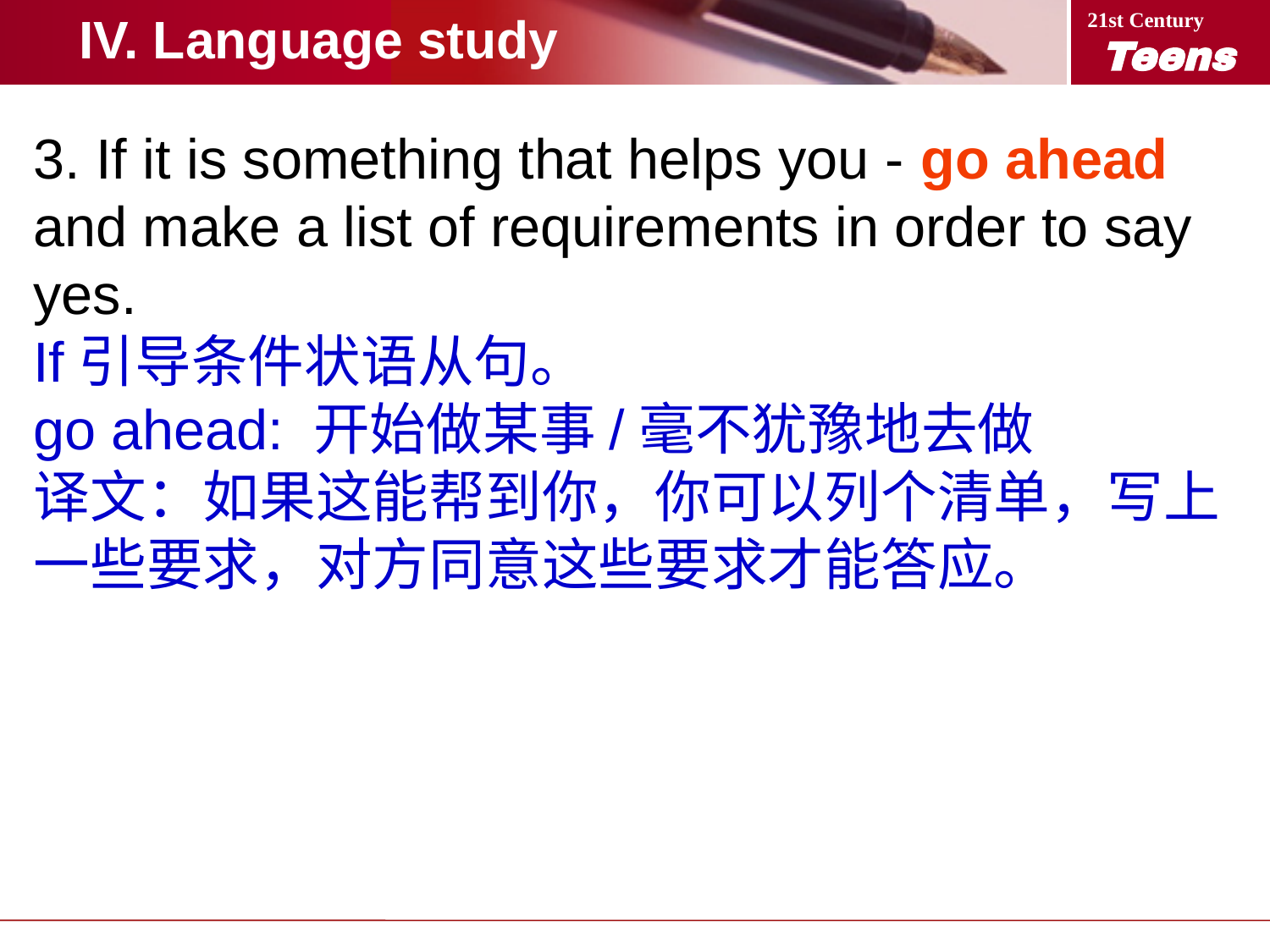

IV. Language study
3. If it is something that helps you - go ahead and make a list of requirements in order to say yes.
If引导条件状语从句。
go ahead: 开始做某事/毫不犹豫地去做
译文：如果这能帮到你，你可以列个清单，写上一些要求，对方同意这些要求才能答应。